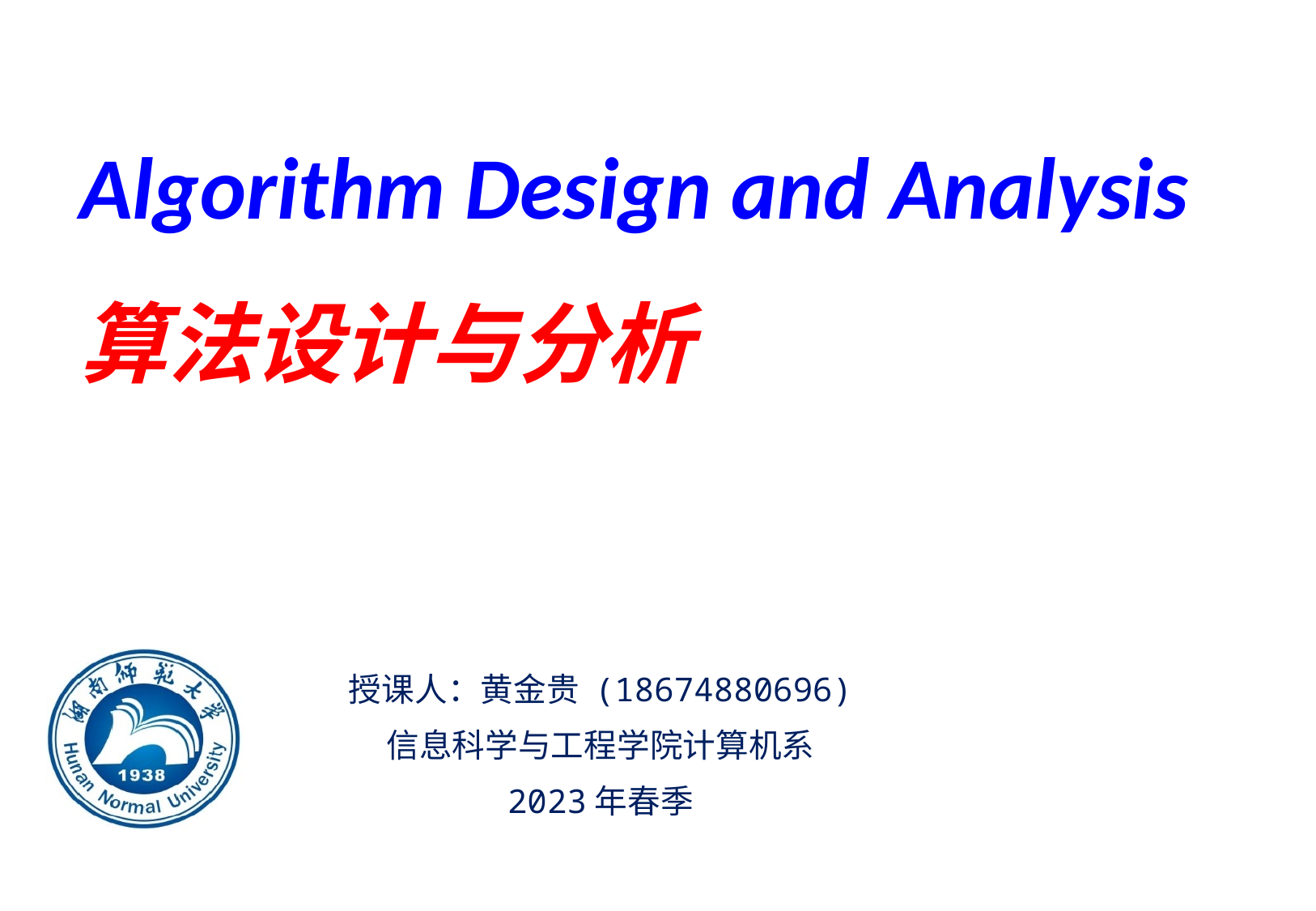

# Algorithm Design and Analysis 算法设计与分析

授课人：黄金贵 (18674880696)
信息科学与工程学院计算机系
2023年春季